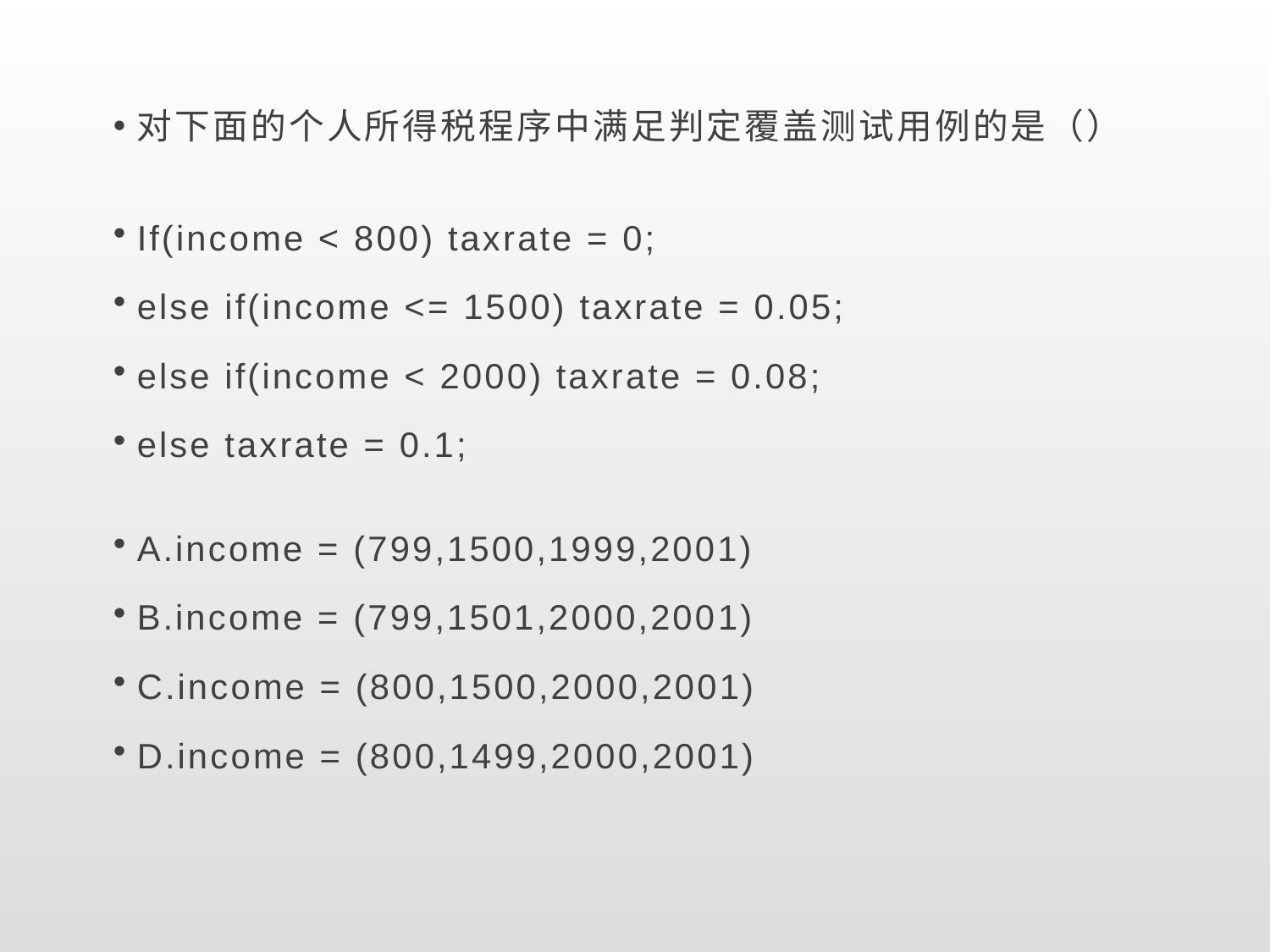

对下面的个人所得税程序中满足判定覆盖测试用例的是（）

If(income < 800) taxrate = 0;

else if(income <= 1500) taxrate = 0.05;

else if(income < 2000) taxrate = 0.08;

else taxrate = 0.1;

A.income = (799,1500,1999,2001)

B.income = (799,1501,2000,2001)

C.income = (800,1500,2000,2001)

D.income = (800,1499,2000,2001)